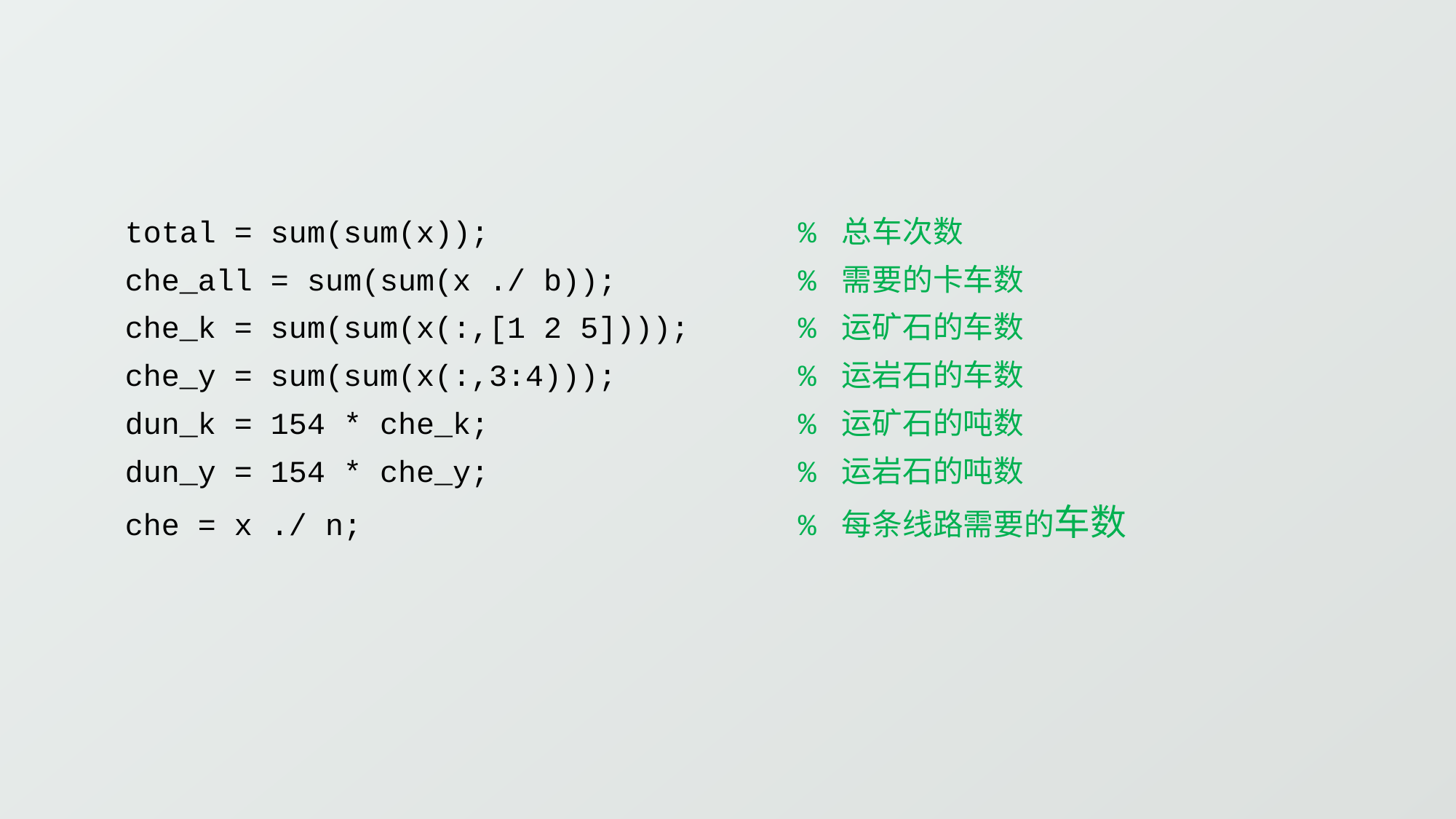

total = sum(sum(x));                 % 总车次数
che_all = sum(sum(x ./ b));          % 需要的卡车数
che_k = sum(sum(x(:,[1 2 5])));      % 运矿石的车数
che_y = sum(sum(x(:,3:4)));          % 运岩石的车数
dun_k = 154 * che_k;                 % 运矿石的吨数
dun_y = 154 * che_y;                 % 运岩石的吨数
che = x ./ n;                        % 每条线路需要的车数